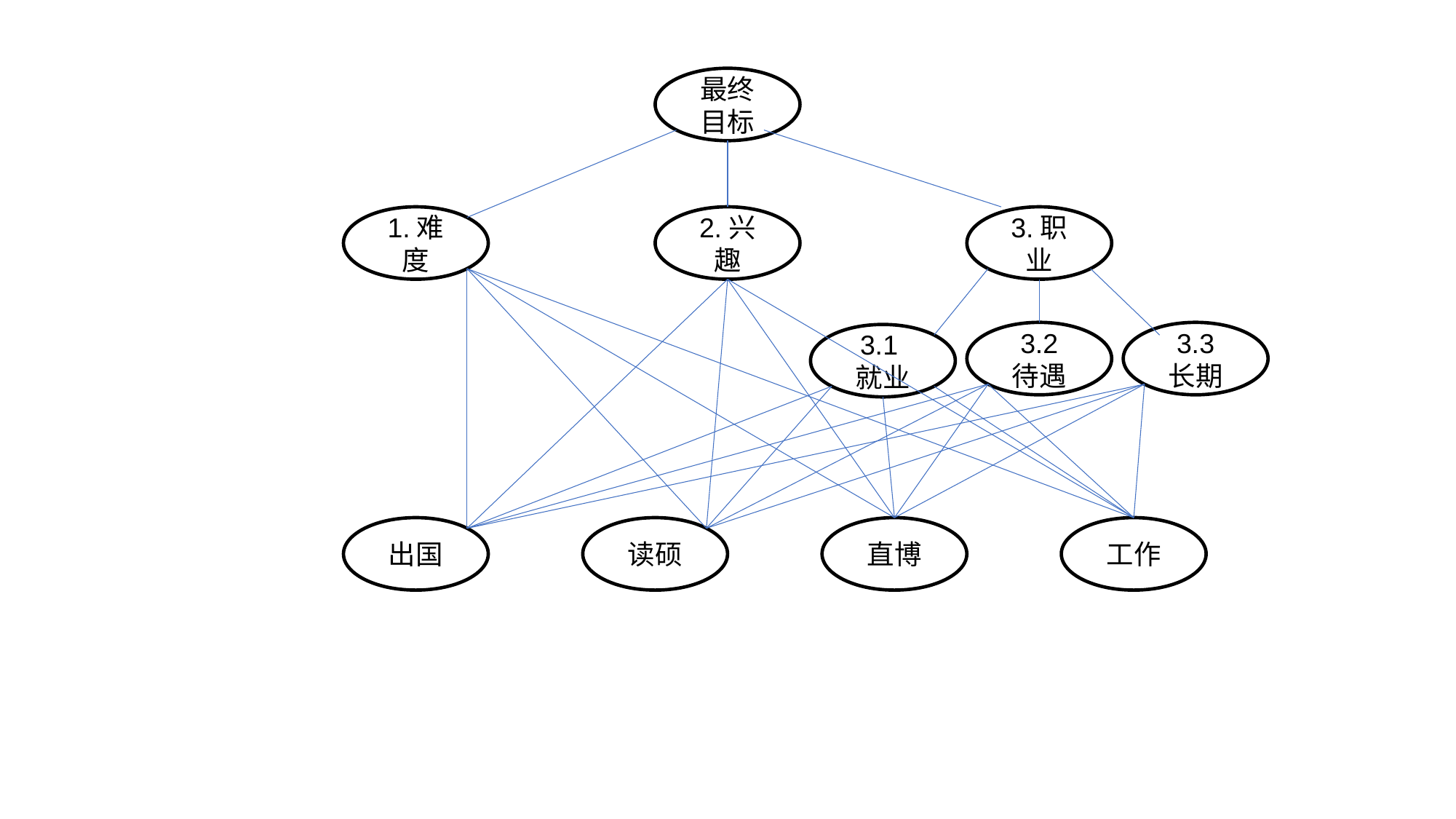

最终目标
1.难度
2.兴趣
3.职业
3.2
待遇
3.3
长期
3.1
就业
出国
读硕
直博
工作